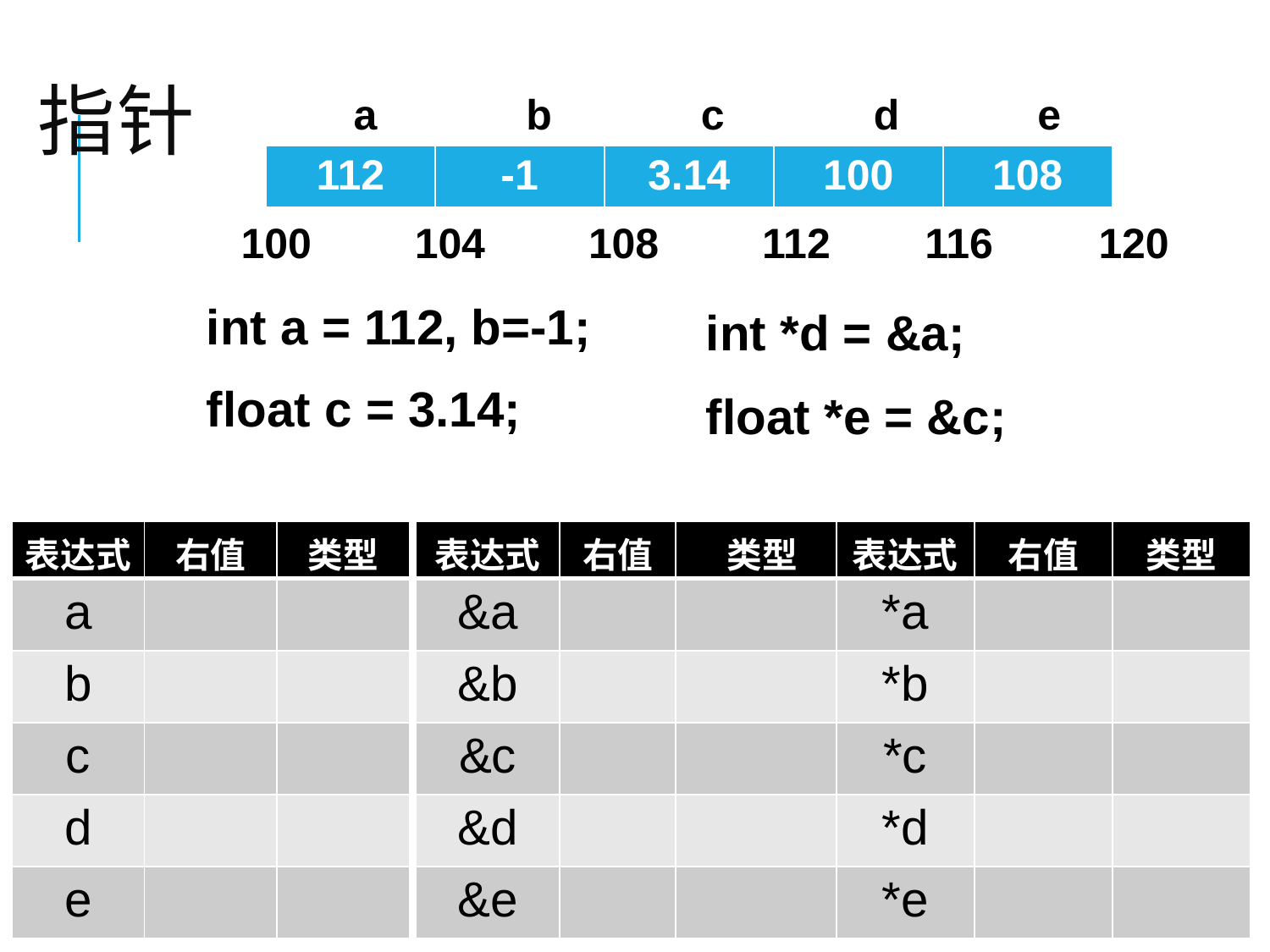

# 指针
b
d
a
c
e
| 112 | -1 | 3.14 | 100 | 108 |
| --- | --- | --- | --- | --- |
104
112
120
100
108
116
int *d = &a;
float *e = &c;

int a = 112, b=-1;
float c = 3.14;
| 表达式 | 右值 | 类型 |
| --- | --- | --- |
| a |  |  |
| b |  |  |
| c |  |  |
| d |  |  |
| e |  |  |
| 表达式 | 右值 | 类型 |
| --- | --- | --- |
| &a |  |  |
| &b |  |  |
| &c |  |  |
| &d |  |  |
| &e |  |  |
| 表达式 | 右值 | 类型 |
| --- | --- | --- |
| \*a |  |  |
| \*b |  |  |
| \*c |  |  |
| \*d |  |  |
| \*e |  |  |